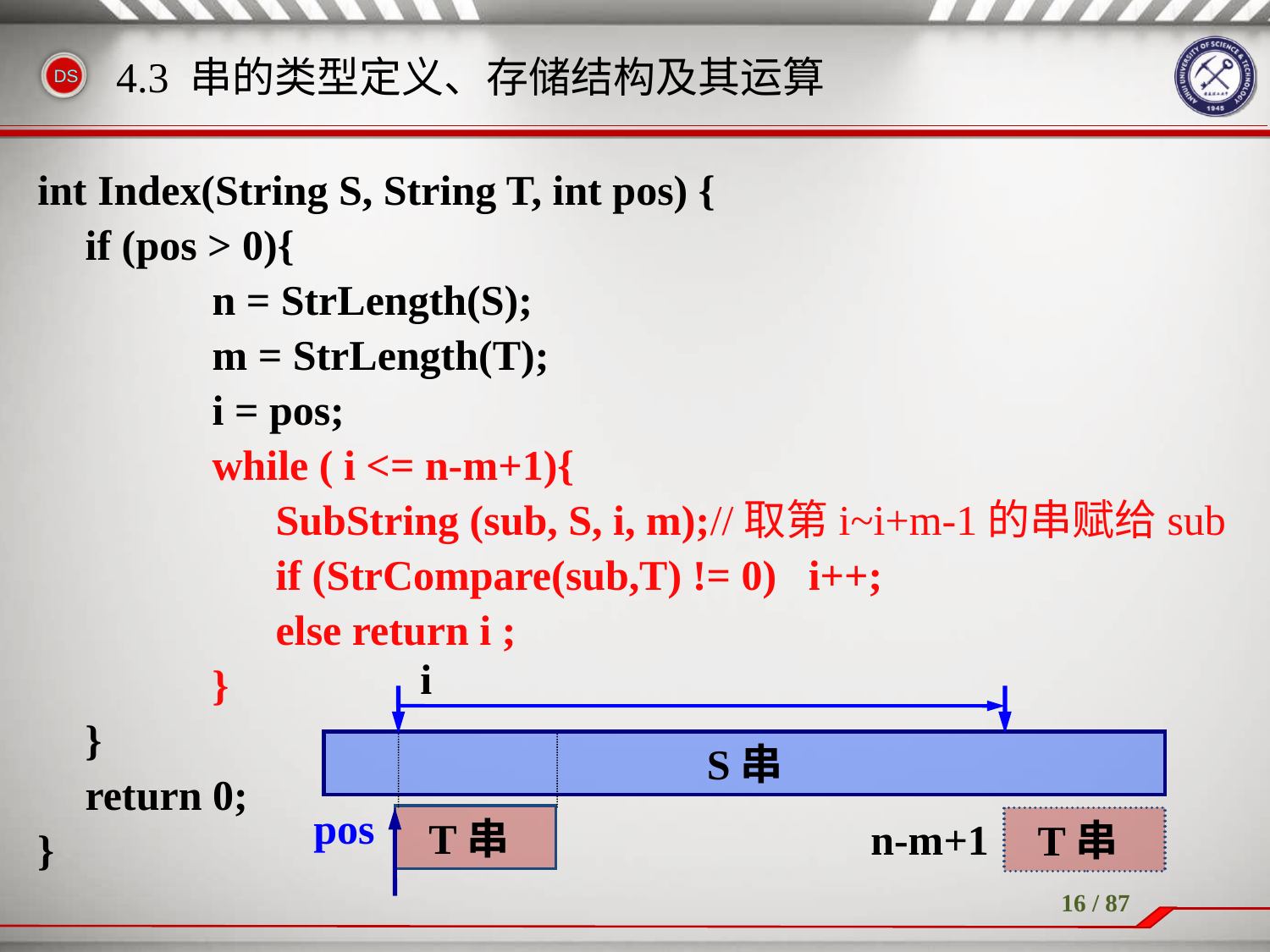

# 4.3 串的类型定义、存储结构及其运算
int Index(String S, String T, int pos) {
	if (pos > 0){
    		n = StrLength(S);
		m = StrLength(T);
		i = pos;
    		while ( i <= n-m+1){
        	      SubString (sub, S, i, m);//取第i~i+m-1的串赋给sub
        	      if (StrCompare(sub,T) != 0)   i++;
        	      else return i ;
    		}
  	}
	return 0;
}
i

                                   S串

pos
  T串
n-m+1

  T串